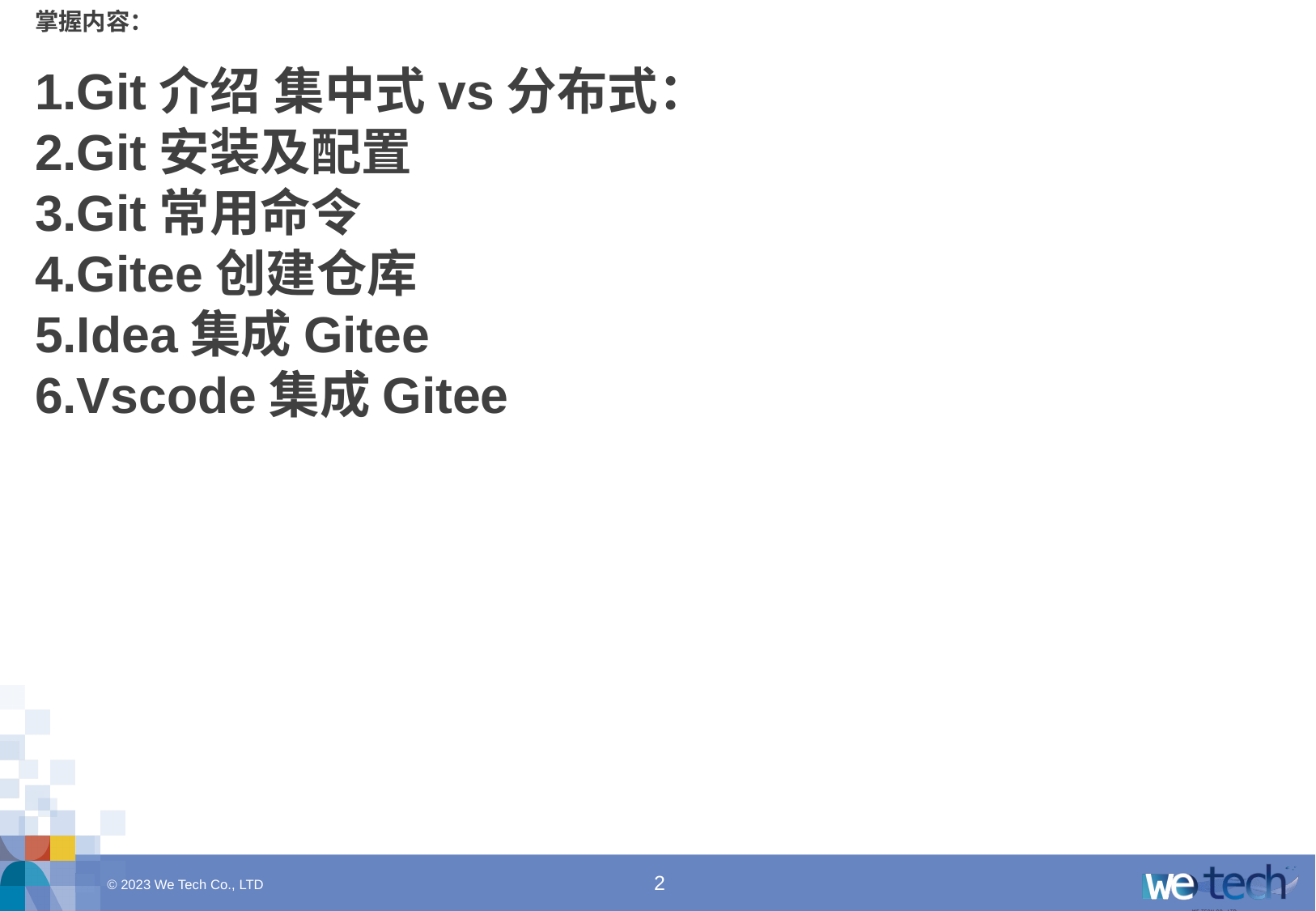

# 掌握内容：
1.Git介绍 集中式vs分布式：
2.Git安装及配置
3.Git常用命令
4.Gitee创建仓库
5.Idea集成Gitee
6.Vscode集成Gitee